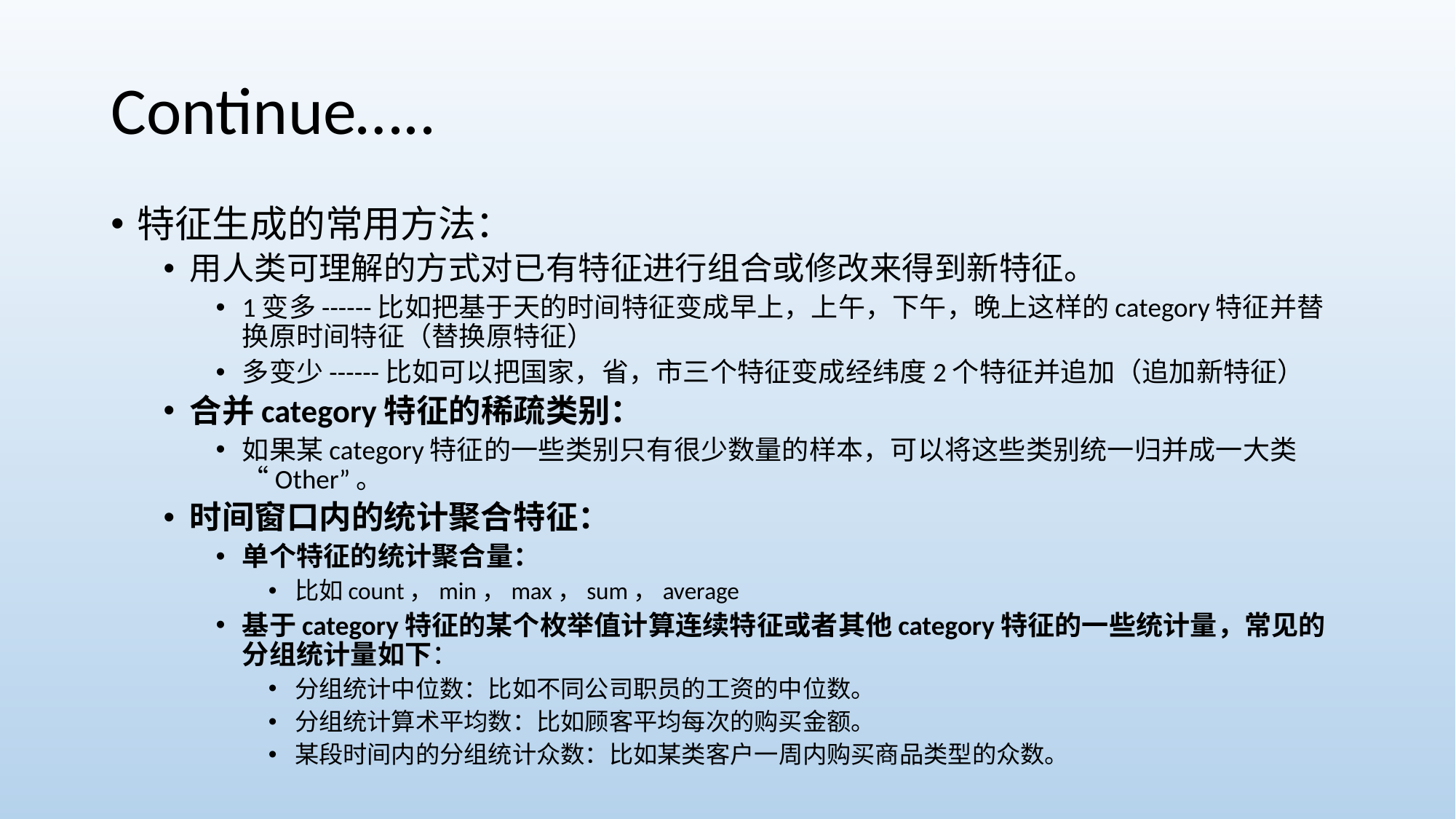

# Continue…..
特征生成的常用方法：
用人类可理解的方式对已有特征进行组合或修改来得到新特征。
1变多------比如把基于天的时间特征变成早上，上午，下午，晚上这样的category特征并替换原时间特征（替换原特征）
多变少------比如可以把国家，省，市三个特征变成经纬度2个特征并追加（追加新特征）
合并category特征的稀疏类别：
如果某category特征的一些类别只有很少数量的样本，可以将这些类别统一归并成一大类“Other”。
时间窗口内的统计聚合特征：
单个特征的统计聚合量：
比如count，min，max，sum，average
基于category特征的某个枚举值计算连续特征或者其他category特征的一些统计量，常见的分组统计量如下：
分组统计中位数：比如不同公司职员的工资的中位数。
分组统计算术平均数：比如顾客平均每次的购买金额。
某段时间内的分组统计众数：比如某类客户一周内购买商品类型的众数。